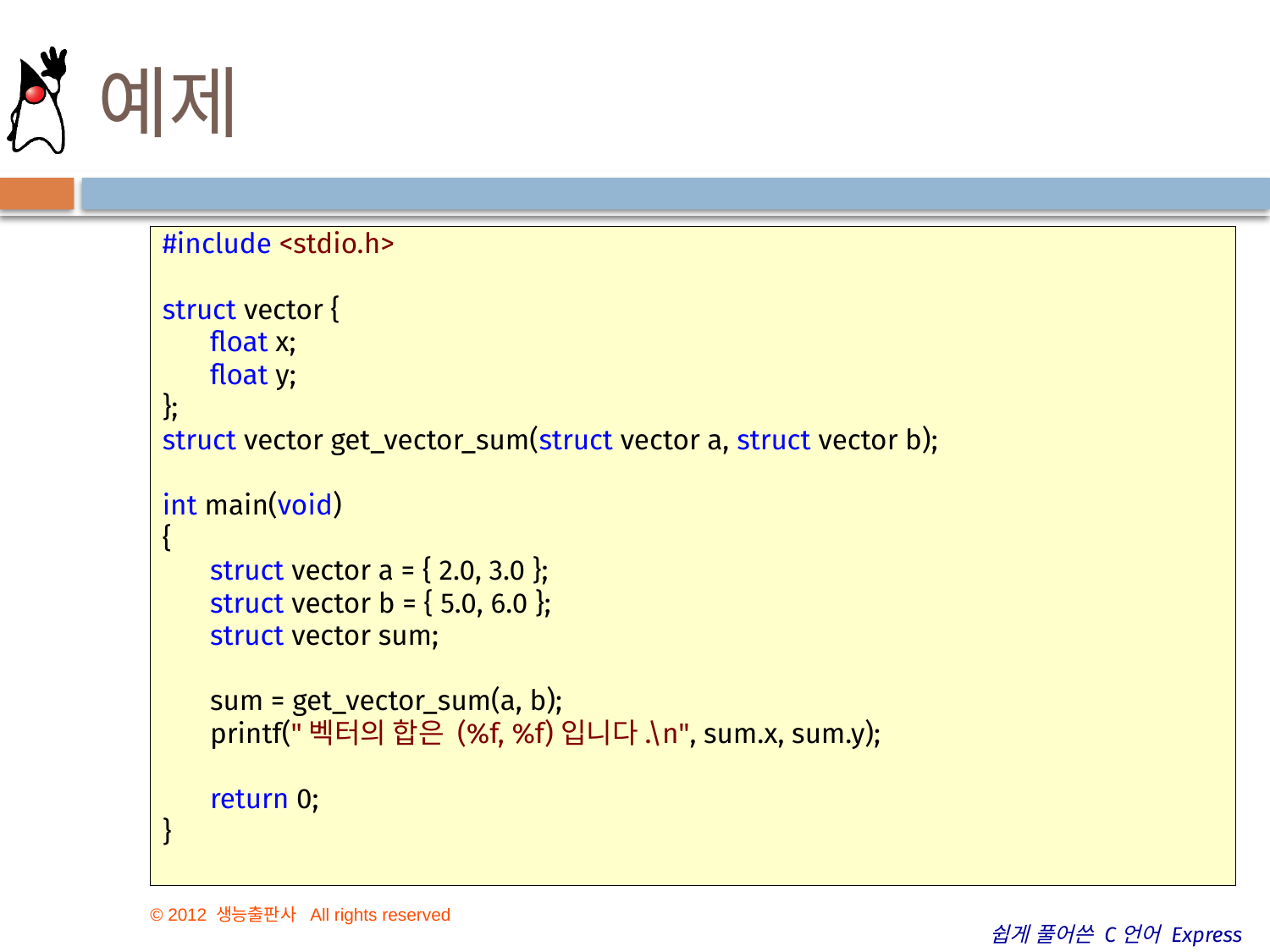

# 예제
#include <stdio.h>

struct vector {
	float x;
	float y;
};
struct vector get_vector_sum(struct vector a, struct vector b);

int main(void)
{
	struct vector a = { 2.0, 3.0 };
	struct vector b = { 5.0, 6.0 };
	struct vector sum;

	sum = get_vector_sum(a, b);
	printf("벡터의 합은 (%f, %f)입니다.\n", sum.x, sum.y);

	return 0;
}